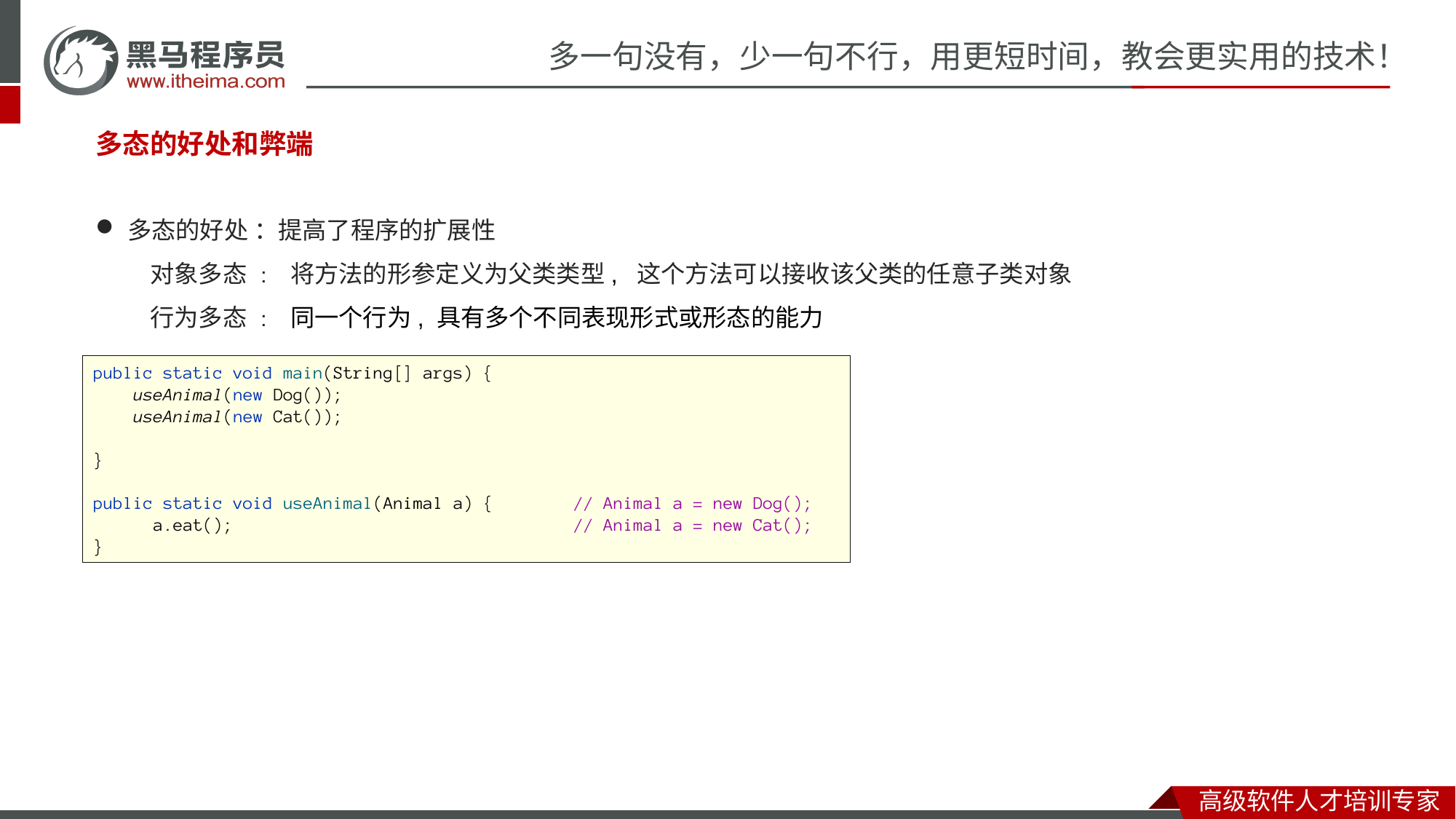

#

多态的好处和弊端
多态的好处 ：提高了程序的扩展性
对象多态 : 将方法的形参定义为父类类型, 这个方法可以接收该父类的任意子类对象
行为多态 : 同一个行为, 具有多个不同表现形式或形态的能力
public static void main(String[] args) {
    useAnimal(new Dog());
    useAnimal(new Cat());
}
public static void useAnimal(Animal a) {        // Animal a = new Dog();
      a.eat();                                  // Animal a = new Cat();
}